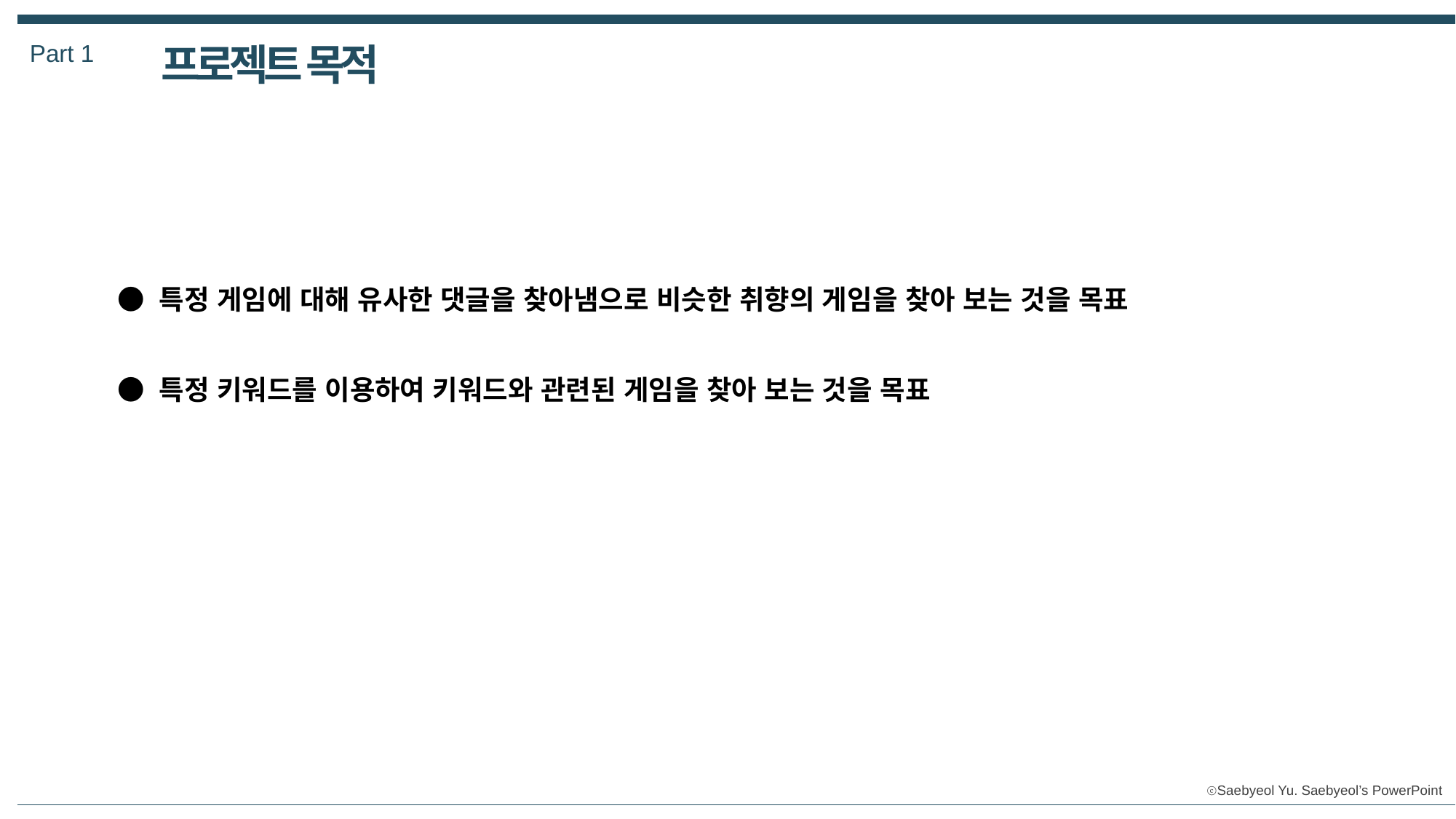

Part 1
프로젝트 목적
● 특정 게임에 대해 유사한 댓글을 찾아냄으로 비슷한 취향의 게임을 찾아 보는 것을 목표
● 특정 키워드를 이용하여 키워드와 관련된 게임을 찾아 보는 것을 목표